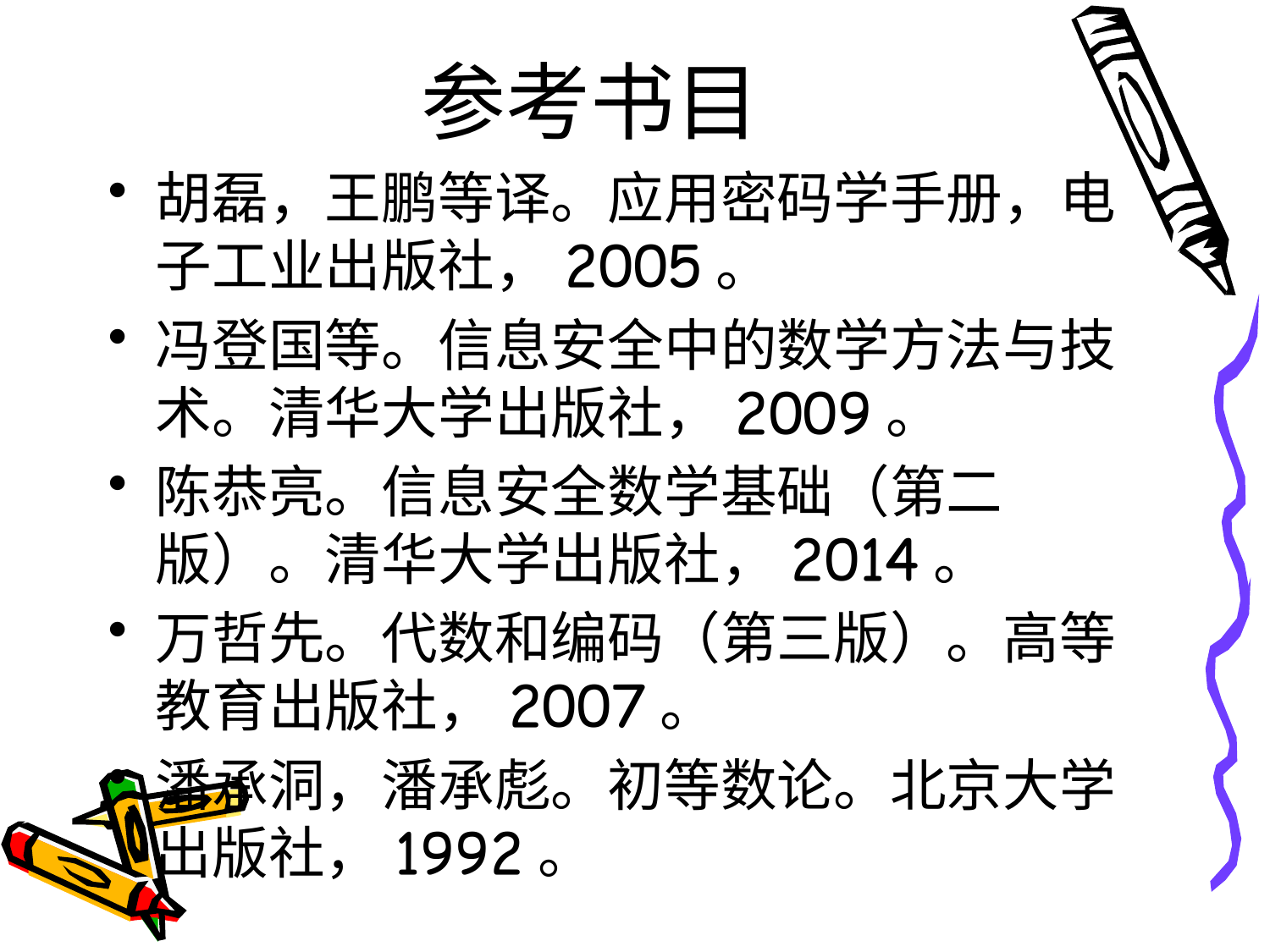

# 参考书目
胡磊，王鹏等译。应用密码学手册，电子工业出版社，2005。
冯登国等。信息安全中的数学方法与技术。清华大学出版社，2009。
陈恭亮。信息安全数学基础（第二版）。清华大学出版社，2014。
万哲先。代数和编码（第三版）。高等教育出版社，2007。
潘承洞，潘承彪。初等数论。北京大学出版社，1992。